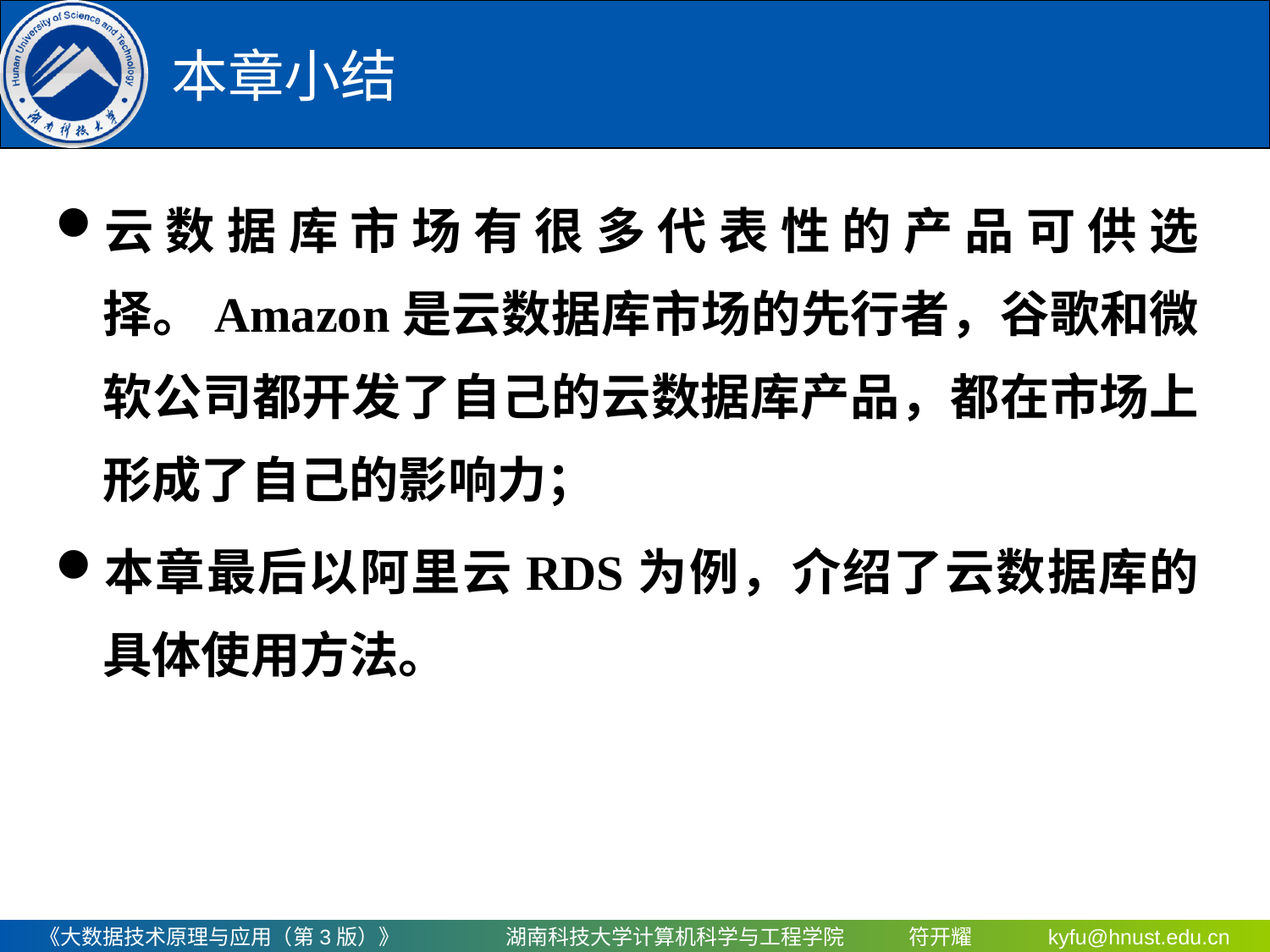

# 本章小结
云数据库市场有很多代表性的产品可供选择。Amazon是云数据库市场的先行者，谷歌和微软公司都开发了自己的云数据库产品，都在市场上形成了自己的影响力；
本章最后以阿里云RDS为例，介绍了云数据库的具体使用方法。